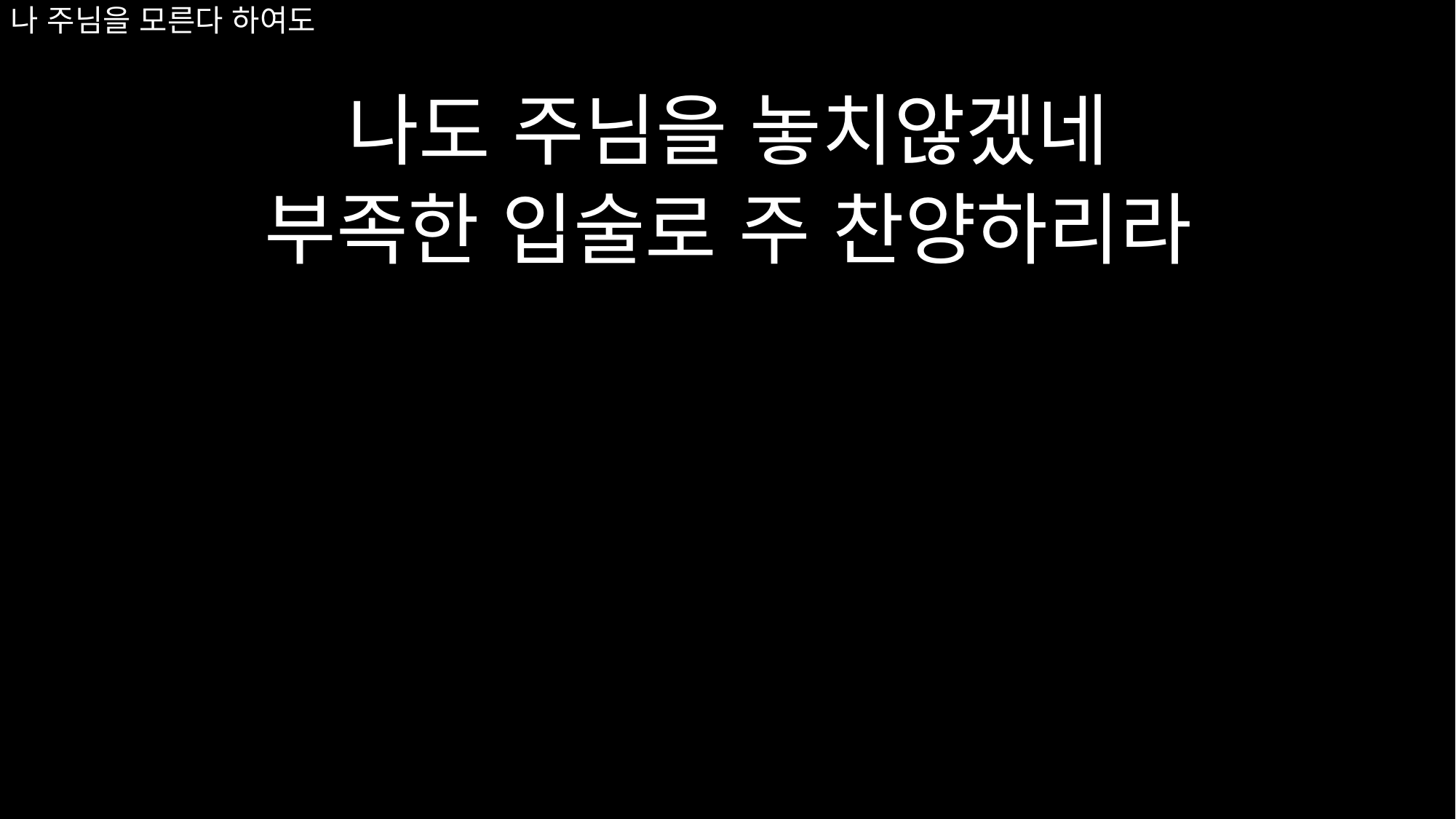

나도 주님을 놓치않겠네
부족한 입술로 주 찬양하리라

# 나 주님을 모른다 하여도